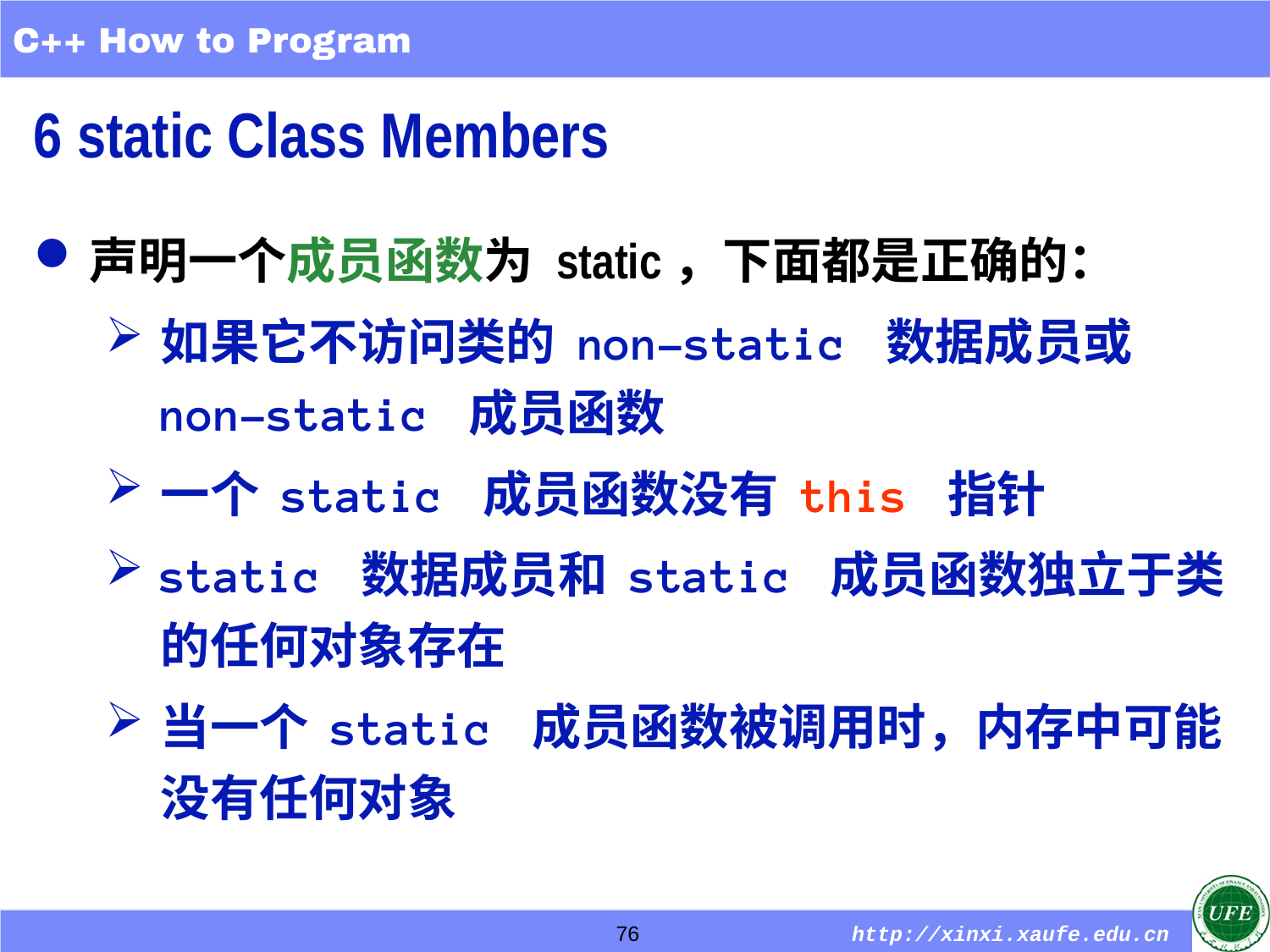

6 static Class Members
声明一个成员函数为 static，下面都是正确的：
如果它不访问类的 non-static 数据成员或 non-static 成员函数
一个 static 成员函数没有 this 指针
static 数据成员和 static 成员函数独立于类的任何对象存在
当一个 static 成员函数被调用时，内存中可能没有任何对象
76